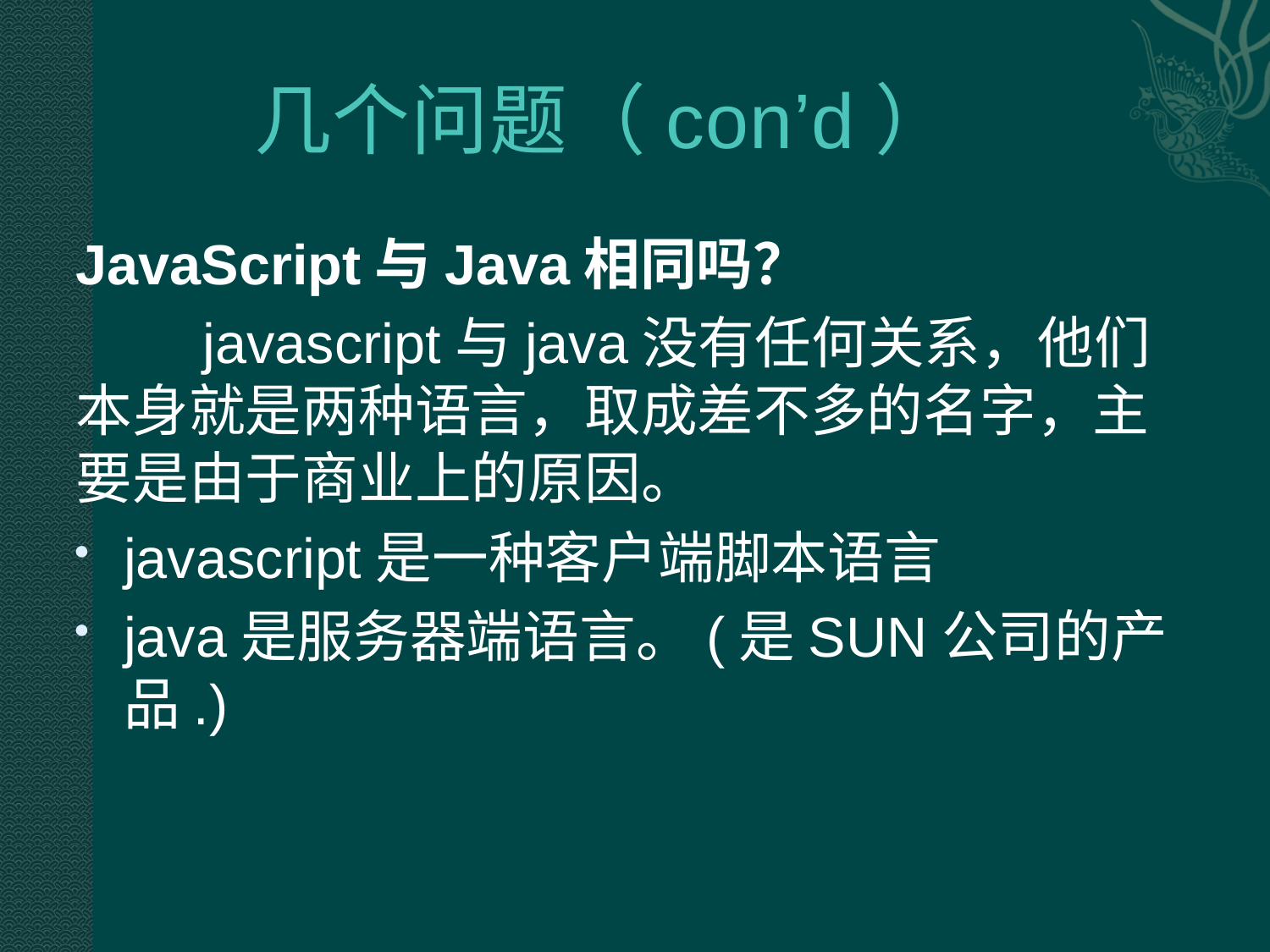

# 几个问题（con’d）
JavaScript与Java相同吗？
	javascript与java没有任何关系，他们本身就是两种语言，取成差不多的名字，主要是由于商业上的原因。
javascript是一种客户端脚本语言
java是服务器端语言。(是SUN公司的产品.)